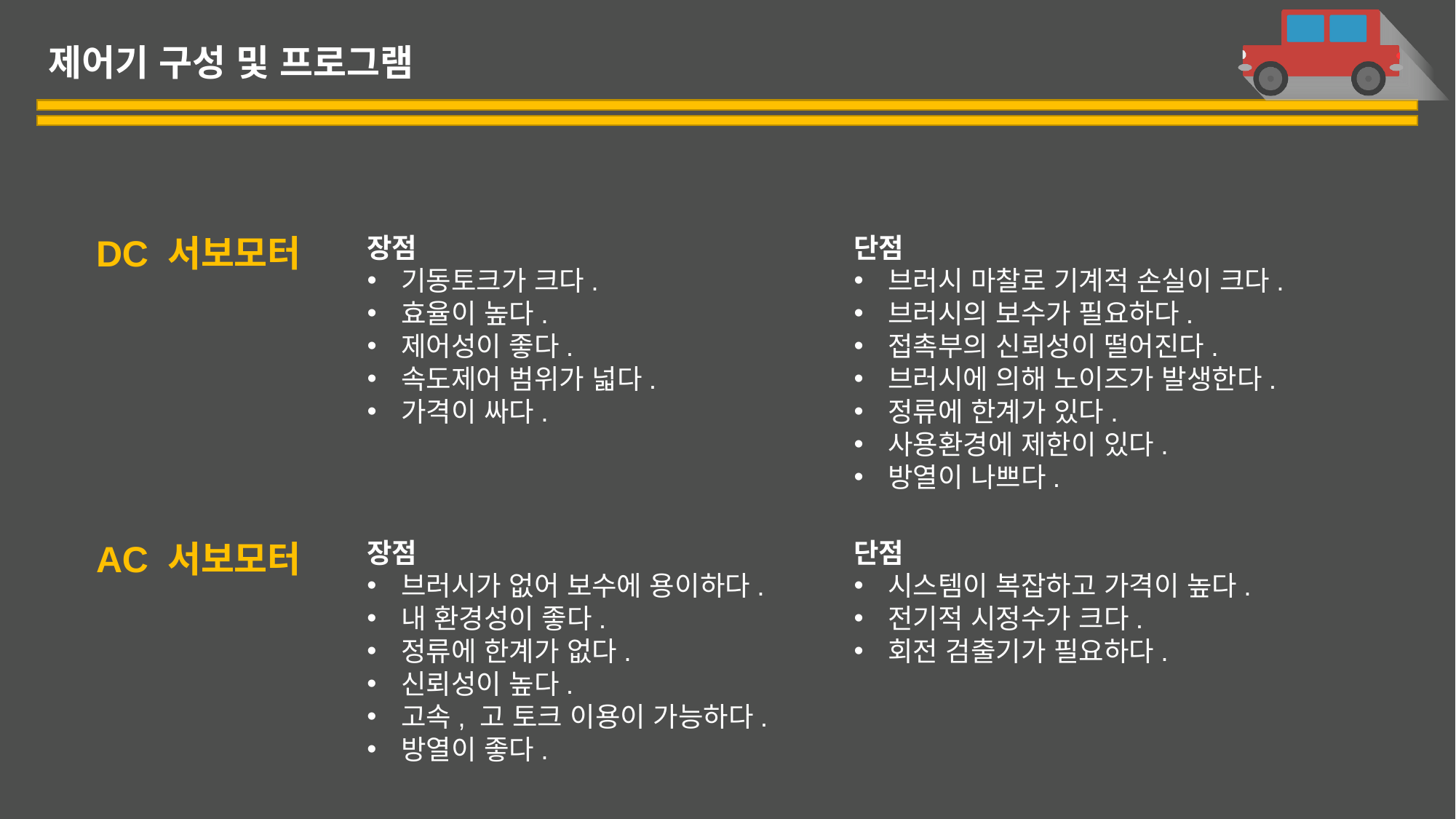

# 제어기 구성 및 프로그램

DC 서보모터
장점
기동토크가 크다.
효율이 높다.
제어성이 좋다.
속도제어 범위가 넓다.
가격이 싸다.
단점
브러시 마찰로 기계적 손실이 크다.
브러시의 보수가 필요하다.
접촉부의 신뢰성이 떨어진다.
브러시에 의해 노이즈가 발생한다.
정류에 한계가 있다.
사용환경에 제한이 있다.
방열이 나쁘다.
장점
브러시가 없어 보수에 용이하다.
내 환경성이 좋다.
정류에 한계가 없다.
신뢰성이 높다.
고속, 고 토크 이용이 가능하다.
방열이 좋다.
단점
시스템이 복잡하고 가격이 높다.
전기적 시정수가 크다.
회전 검출기가 필요하다.
AC 서보모터